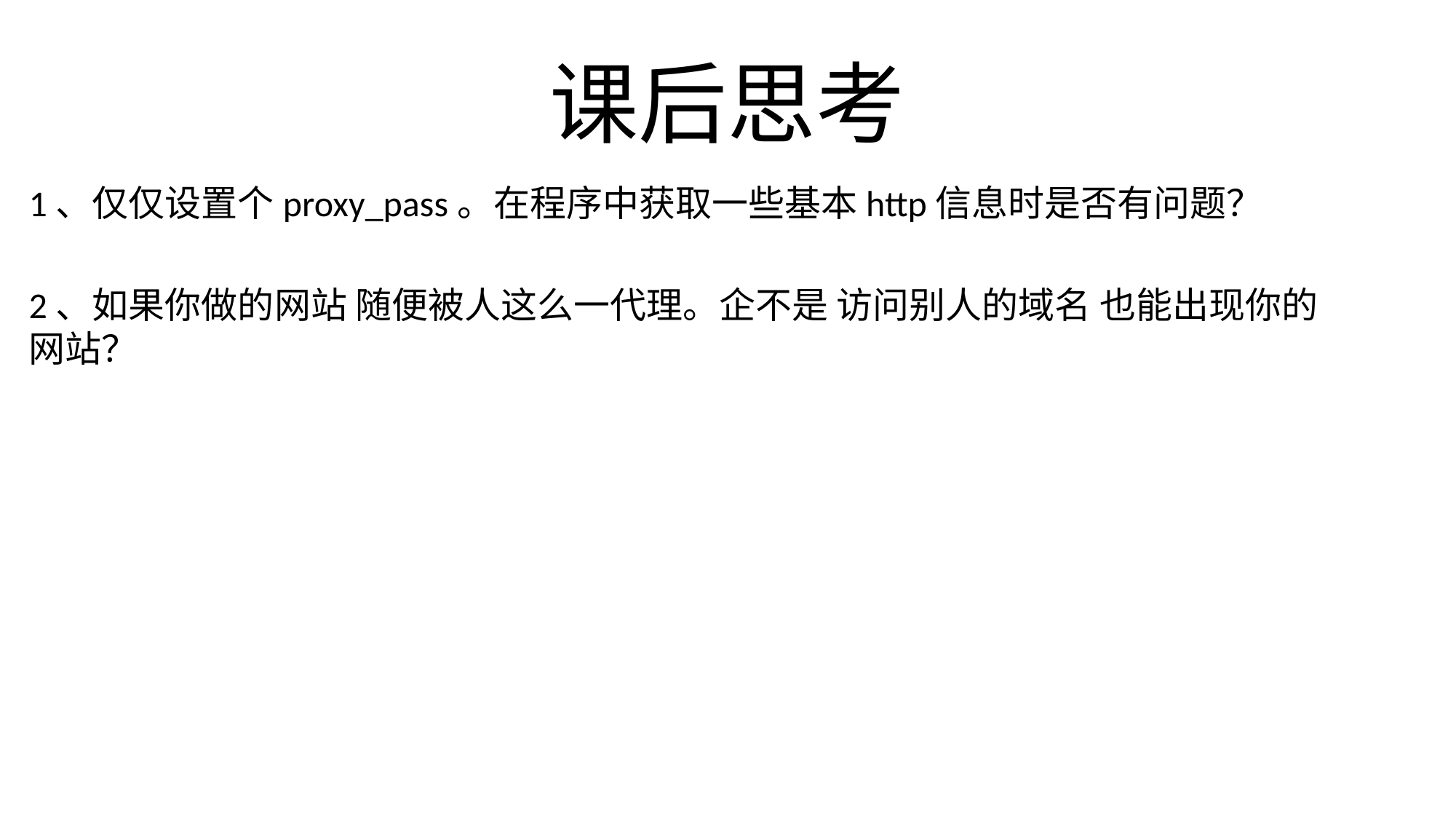

# 课后思考
1、仅仅设置个proxy_pass。在程序中获取一些基本http信息时是否有问题？

2、如果你做的网站 随便被人这么一代理。企不是 访问别人的域名 也能出现你的网站？